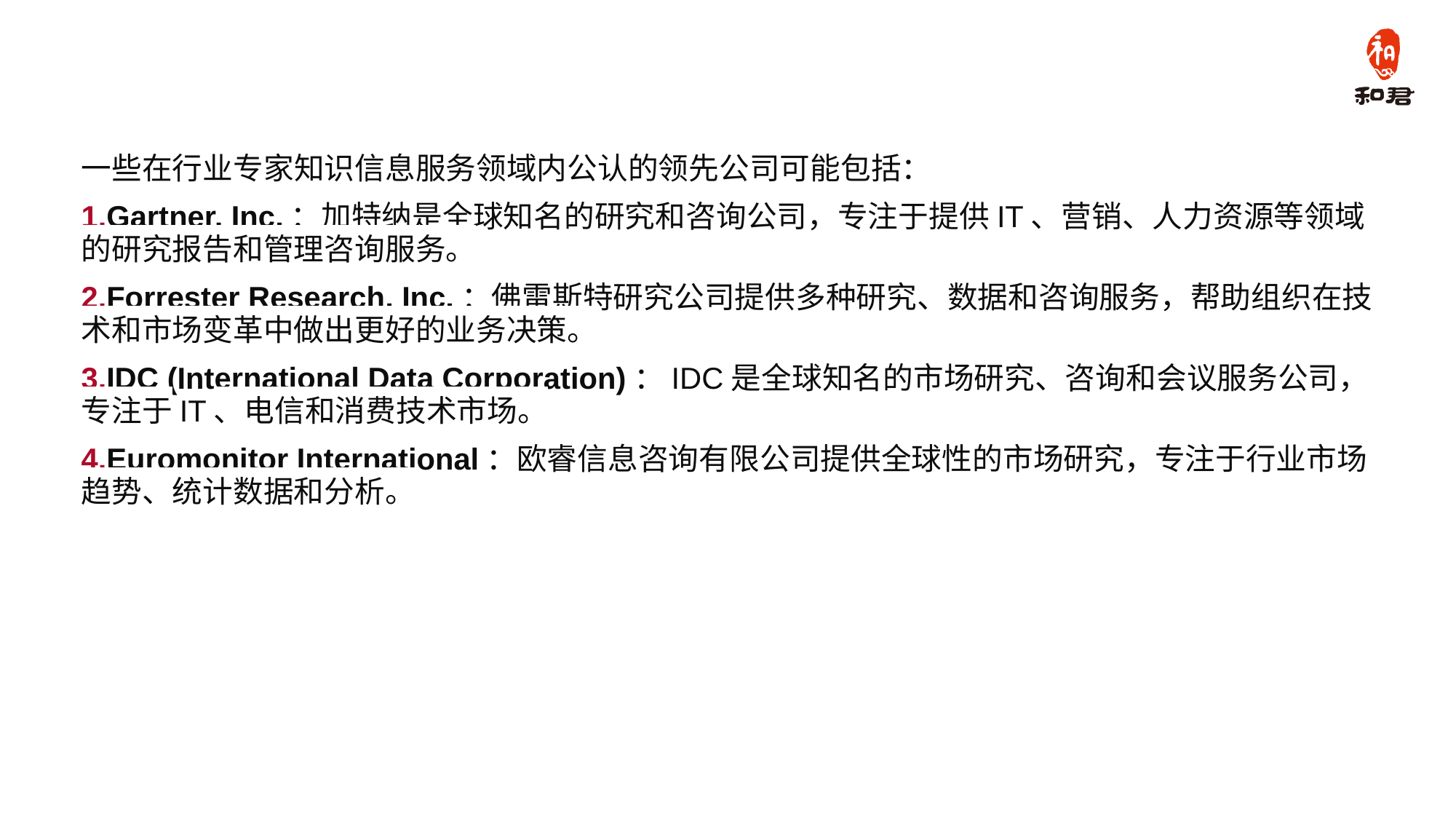

#

一些在行业专家知识信息服务领域内公认的领先公司可能包括：
Gartner, Inc.：加特纳是全球知名的研究和咨询公司，专注于提供IT、营销、人力资源等领域的研究报告和管理咨询服务。
Forrester Research, Inc.：佛雷斯特研究公司提供多种研究、数据和咨询服务，帮助组织在技术和市场变革中做出更好的业务决策。
IDC (International Data Corporation)：IDC是全球知名的市场研究、咨询和会议服务公司，专注于IT、电信和消费技术市场。
Euromonitor International：欧睿信息咨询有限公司提供全球性的市场研究，专注于行业市场趋势、统计数据和分析。